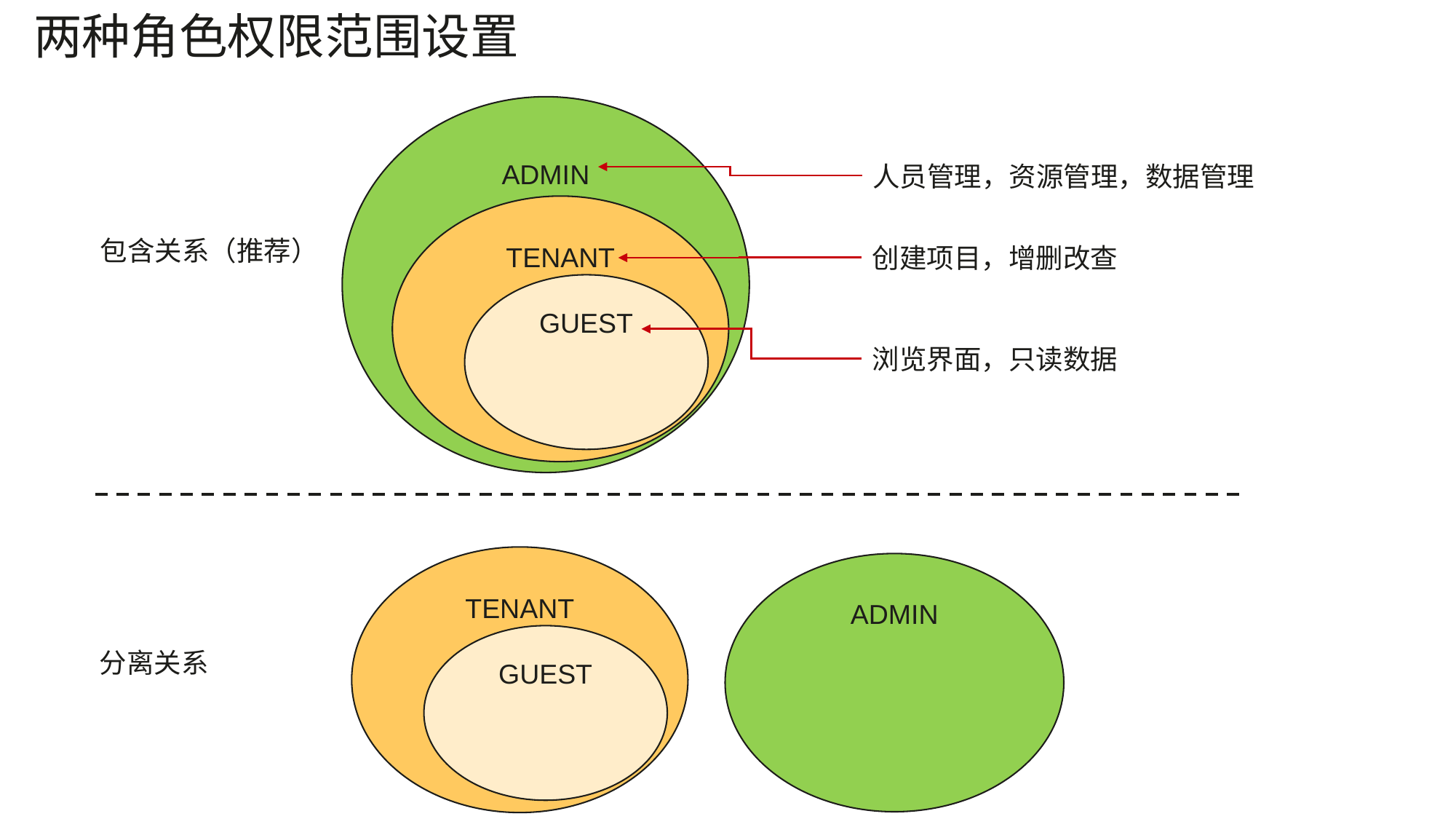

两种角色权限范围设置
ADMIN
人员管理，资源管理，数据管理
TENANT
包含关系（推荐）
创建项目，增删改查
GUEST
浏览界面，只读数据
TENANT
ADMIN
GUEST
分离关系